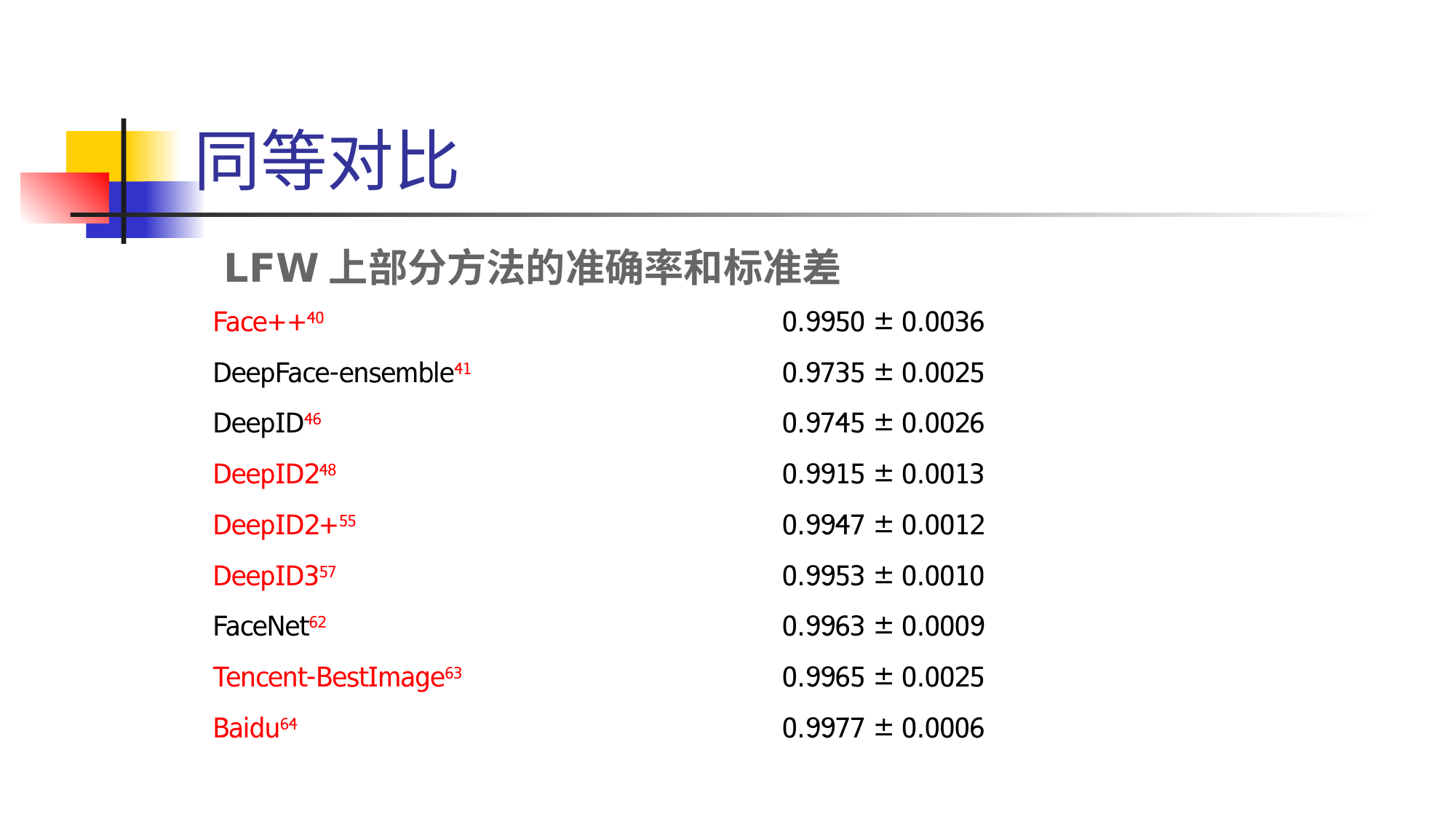

同等对比
LFW上部分方法的准确率和标准差
| Face++40 | 0.9950 ± 0.0036 |
| --- | --- |
| DeepFace-ensemble41 | 0.9735 ± 0.0025 |
| DeepID46 | 0.9745 ± 0.0026 |
| DeepID248 | 0.9915 ± 0.0013 |
| DeepID2+55 | 0.9947 ± 0.0012 |
| DeepID357 | 0.9953 ± 0.0010 |
| FaceNet62 | 0.9963 ± 0.0009 |
| Tencent-BestImage63 | 0.9965 ± 0.0025 |
| Baidu64 | 0.9977 ± 0.0006 |